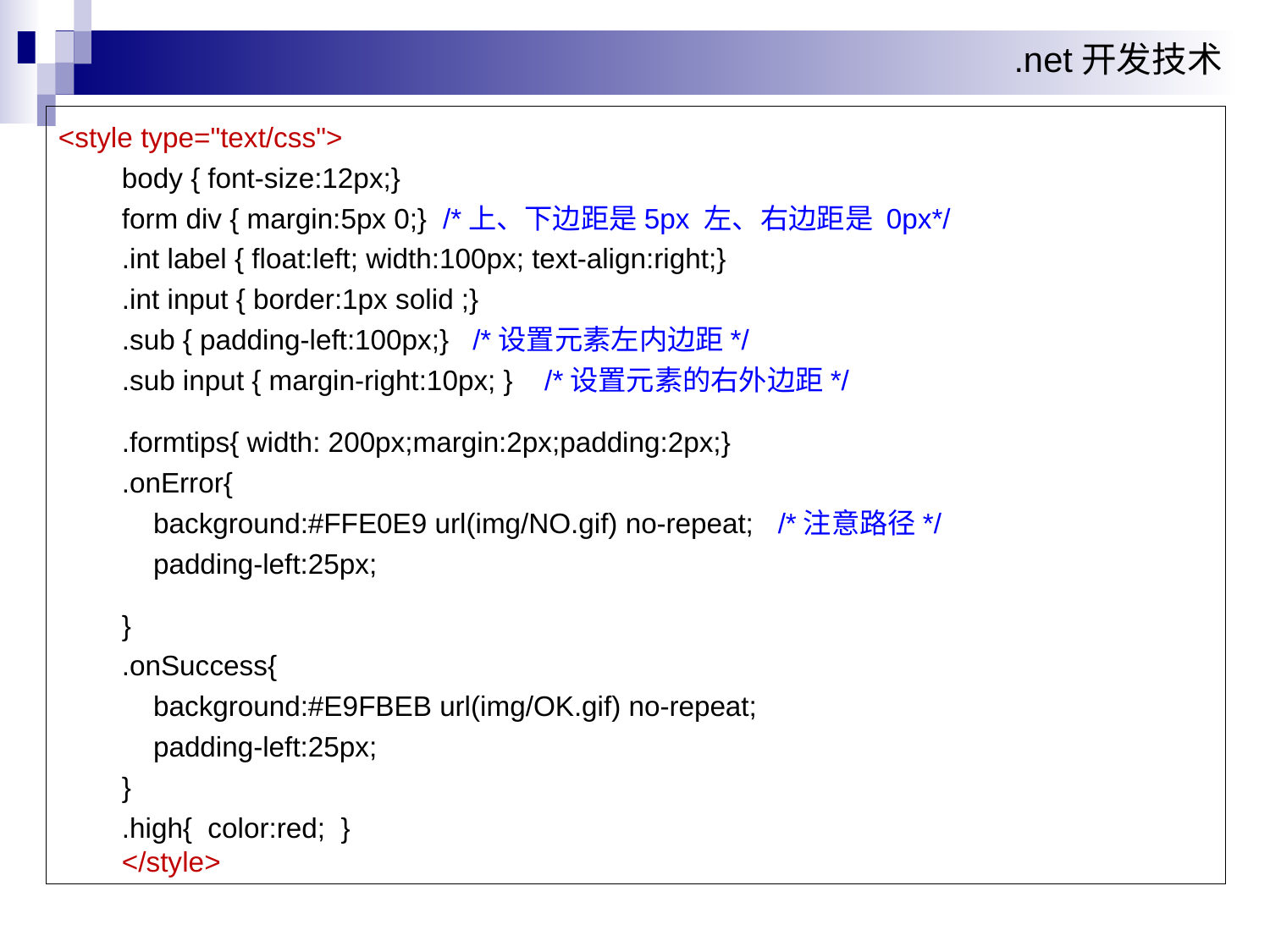

<style type="text/css">
body { font-size:12px;}
form div { margin:5px 0;}  /*上、下边距是5px 左、右边距是 0px*/
.int label { float:left; width:100px; text-align:right;}
.int input { border:1px solid ;}
.sub { padding-left:100px;}   /*设置元素左内边距*/
.sub input { margin-right:10px; }    /*设置元素的右外边距*/
.formtips{ width: 200px;margin:2px;padding:2px;}
.onError{
    background:#FFE0E9 url(img/NO.gif) no-repeat;   /*注意路径*/
    padding-left:25px;
}
.onSuccess{
    background:#E9FBEB url(img/OK.gif) no-repeat;
    padding-left:25px;
}
.high{  color:red;  }
</style>